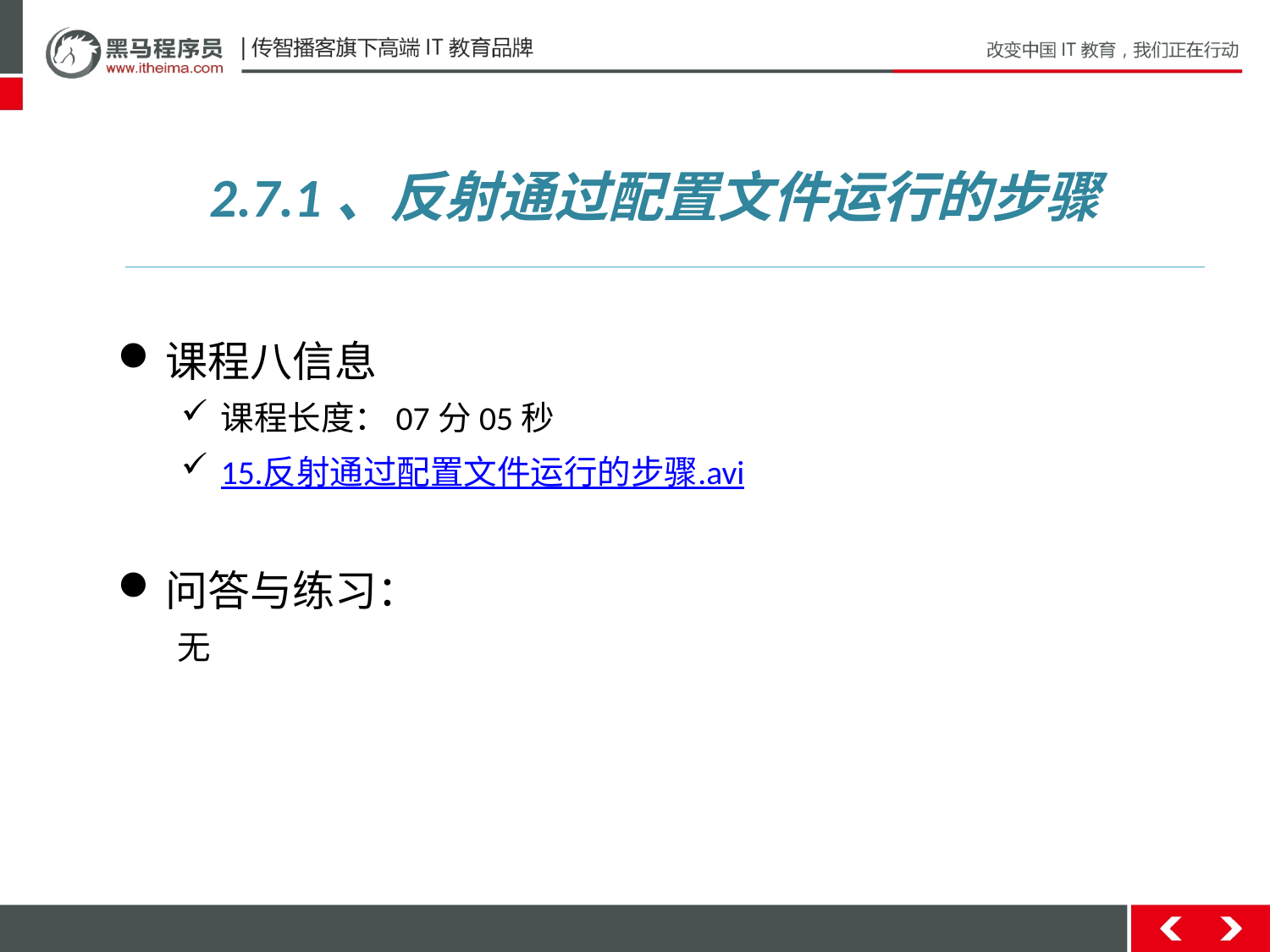

2.7.1、反射通过配置文件运行的步骤

课程八信息
课程长度：07分05秒
15.反射通过配置文件运行的步骤.avi

问答与练习：
       无